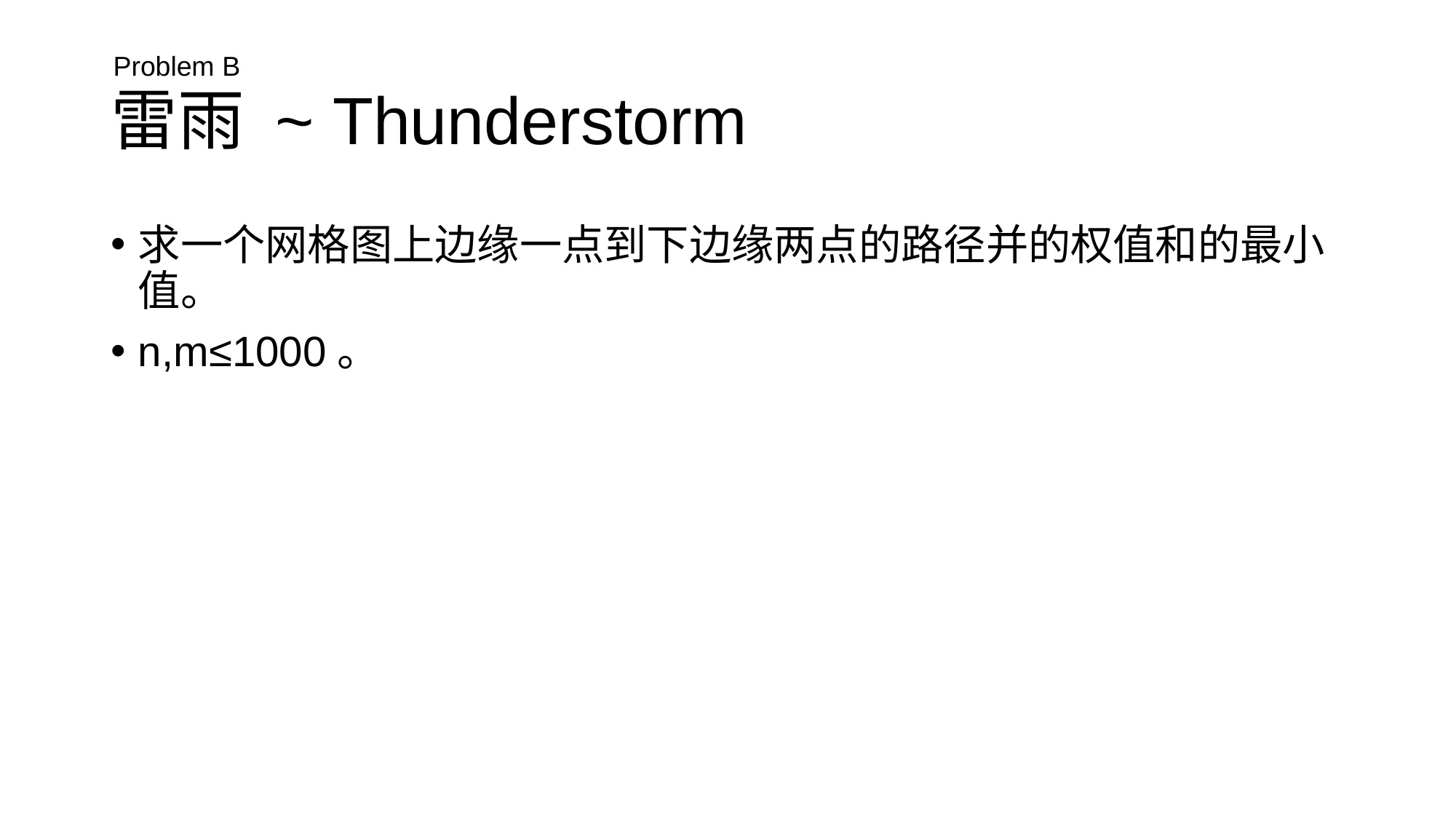

# 雷雨 ~ Thunderstorm
Problem B
求一个网格图上边缘一点到下边缘两点的路径并的权值和的最小值。
n,m≤1000。